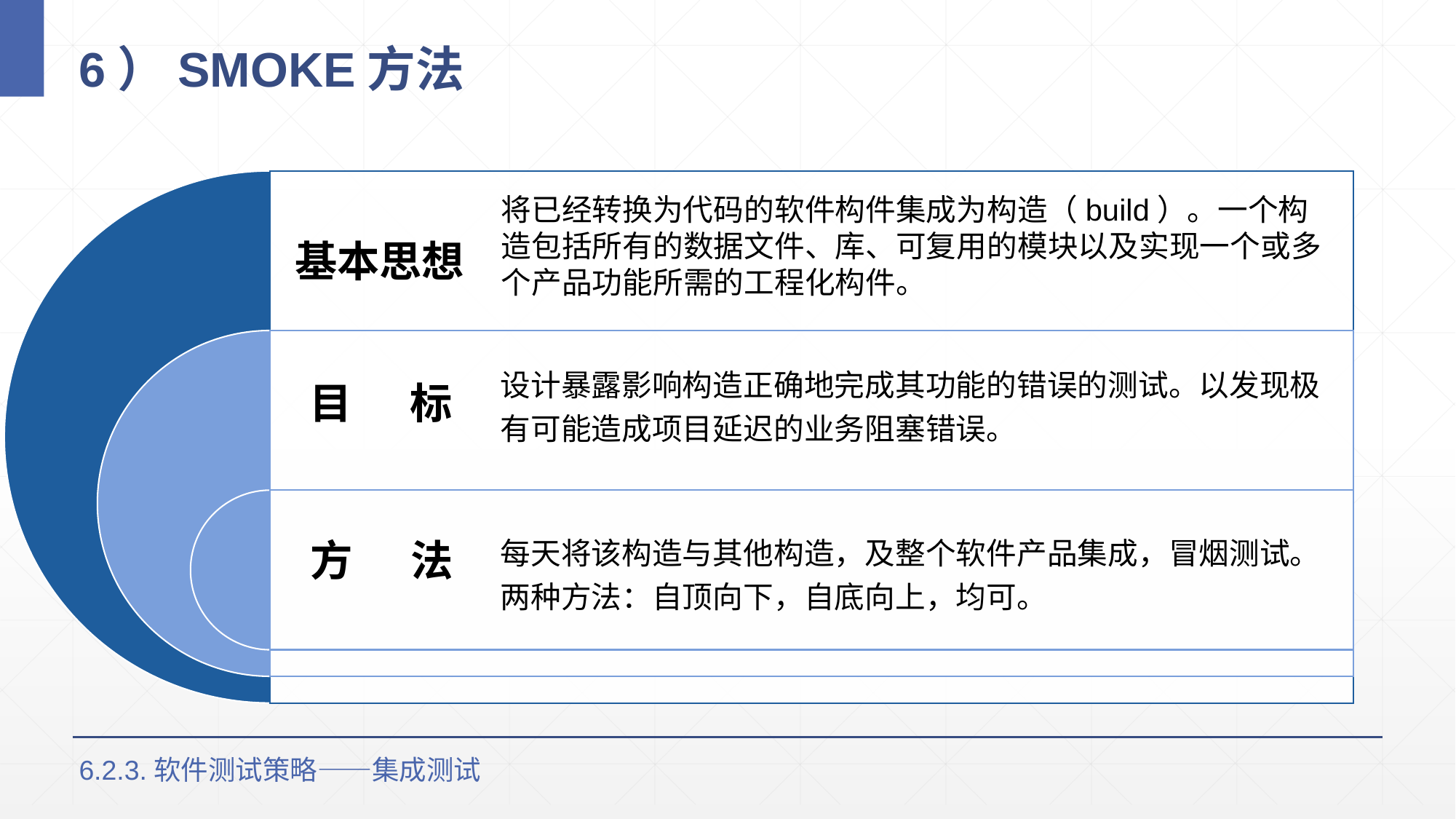

# 6）SMOKE方法

将已经转换为代码的软件构件集成为构造（build）。一个构造包括所有的数据文件、库、可复用的模块以及实现一个或多个产品功能所需的工程化构件。

基本思想
设计暴露影响构造正确地完成其功能的错误的测试。以发现极有可能造成项目延迟的业务阻塞错误。
目      标
每天将该构造与其他构造，及整个软件产品集成，冒烟测试。
两种方法：自顶向下，自底向上，均可。

方      法
6.2.3.软件测试策略——集成测试